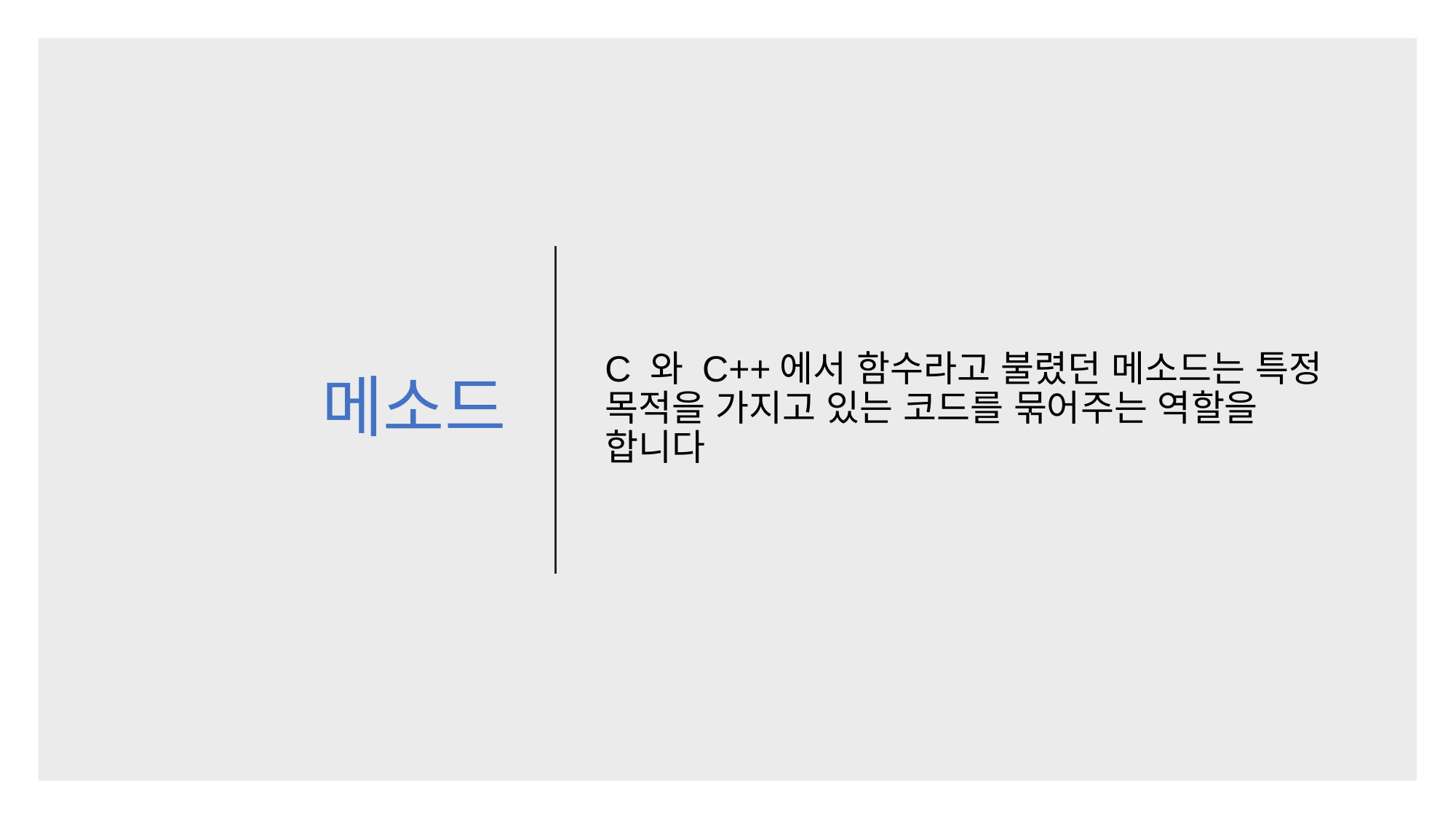

# 메소드
C 와 C++에서 함수라고 불렸던 메소드는 특정 목적을 가지고 있는 코드를 묶어주는 역할을 합니다